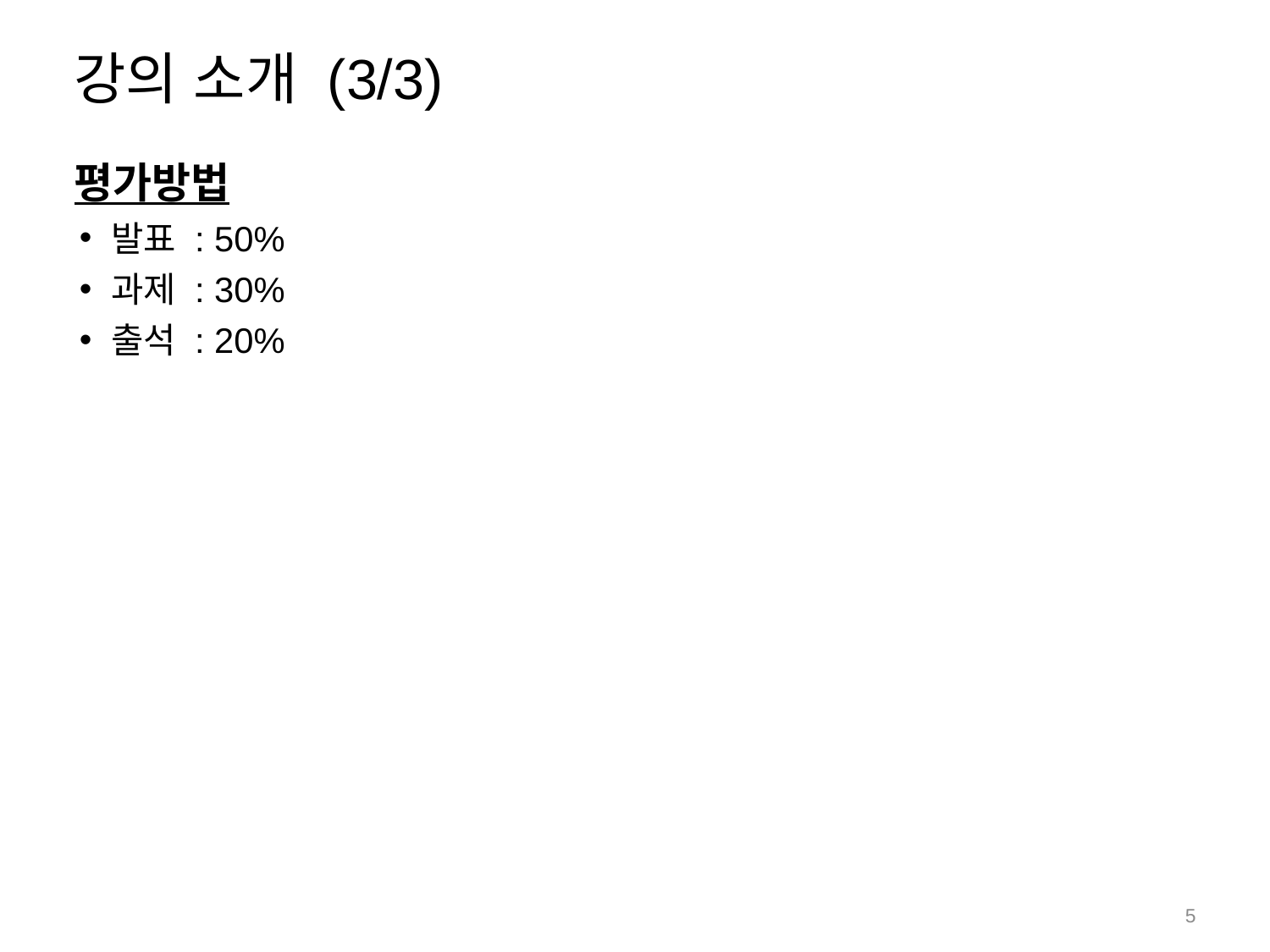

# 강의 소개 (3/3)
평가방법
발표 : 50%
과제 : 30%
출석 : 20%
5